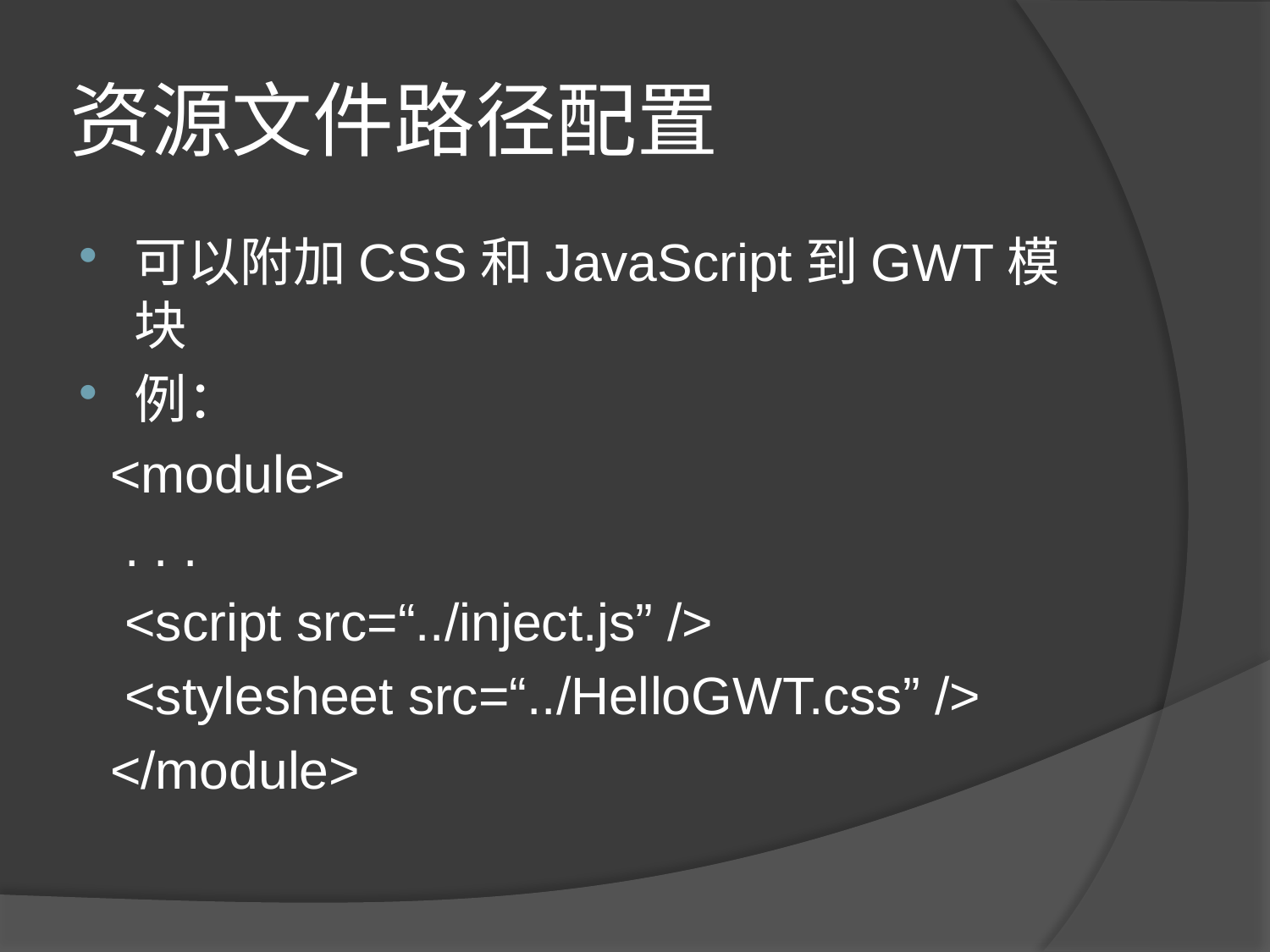

# 资源文件路径配置
可以附加CSS和JavaScript到GWT模块
例：
  <module>
   . . .
   <script src=“../inject.js” />
   <stylesheet src=“../HelloGWT.css” />
  </module>